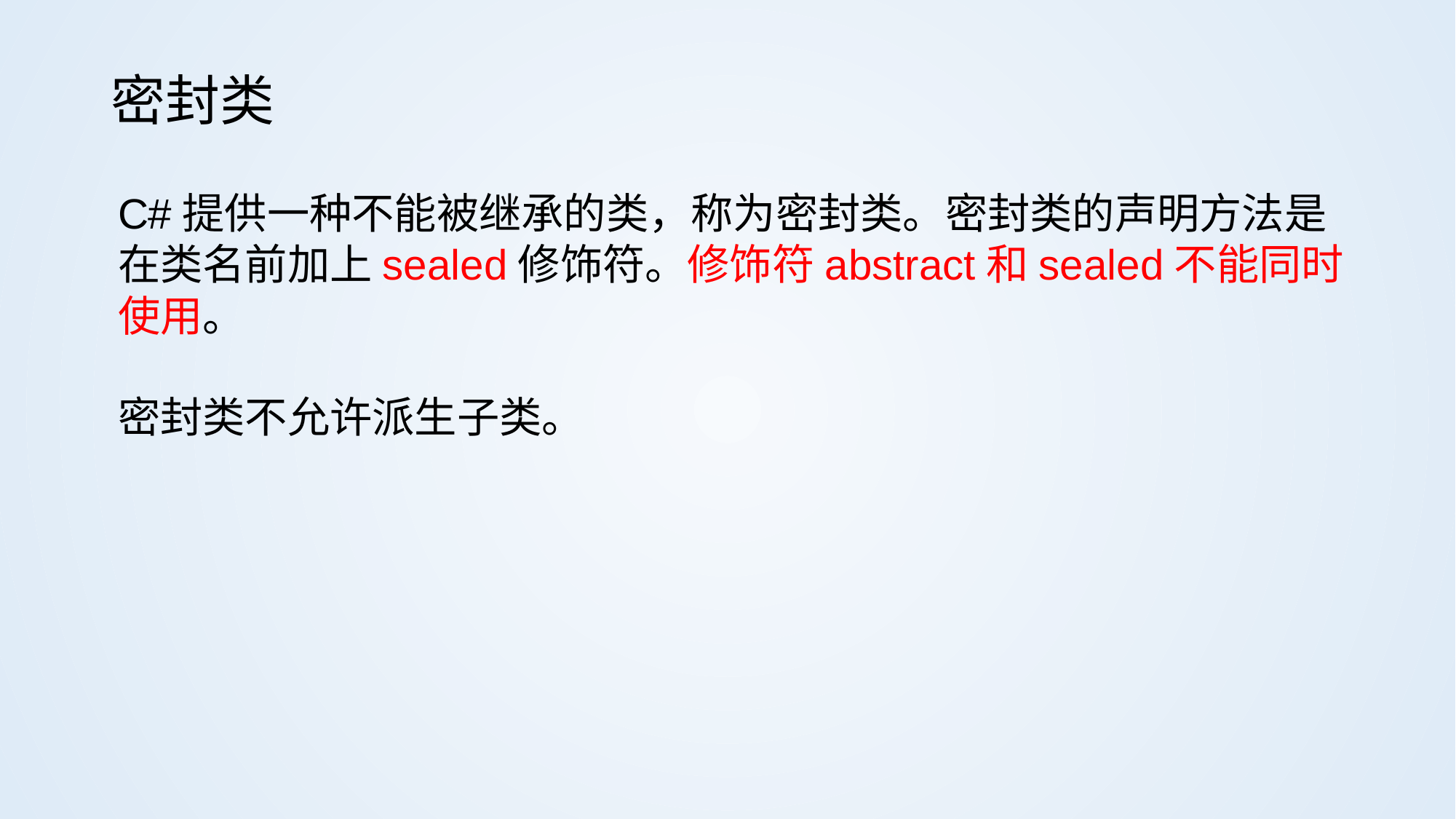

# 密封类
C#提供一种不能被继承的类，称为密封类。密封类的声明方法是在类名前加上sealed修饰符。修饰符abstract和sealed不能同时使用。

密封类不允许派生子类。